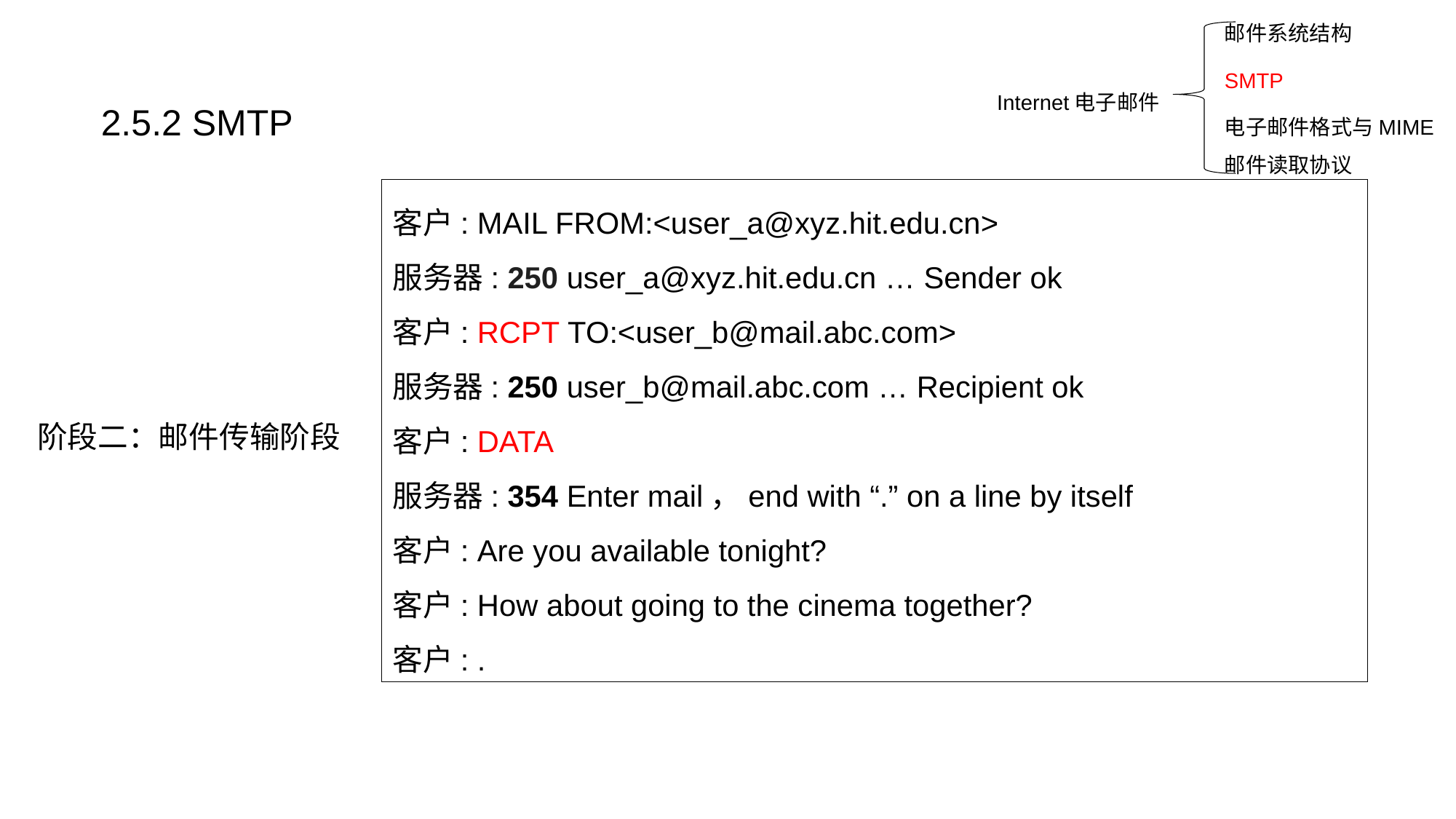

邮件系统结构

SMTP
2.5.2 SMTP
Internet电子邮件
电子邮件格式与MIME
邮件读取协议
客户: MAIL FROM:<user_a@xyz.hit.edu.cn>
服务器: 250 user_a@xyz.hit.edu.cn … Sender ok
客户: RCPT TO:<user_b@mail.abc.com>
服务器: 250 user_b@mail.abc.com … Recipient ok
客户: DATA
服务器: 354 Enter mail，end with “.” on a line by itself
客户: Are you available tonight?
客户: How about going to the cinema together?
客户: .
阶段二：邮件传输阶段